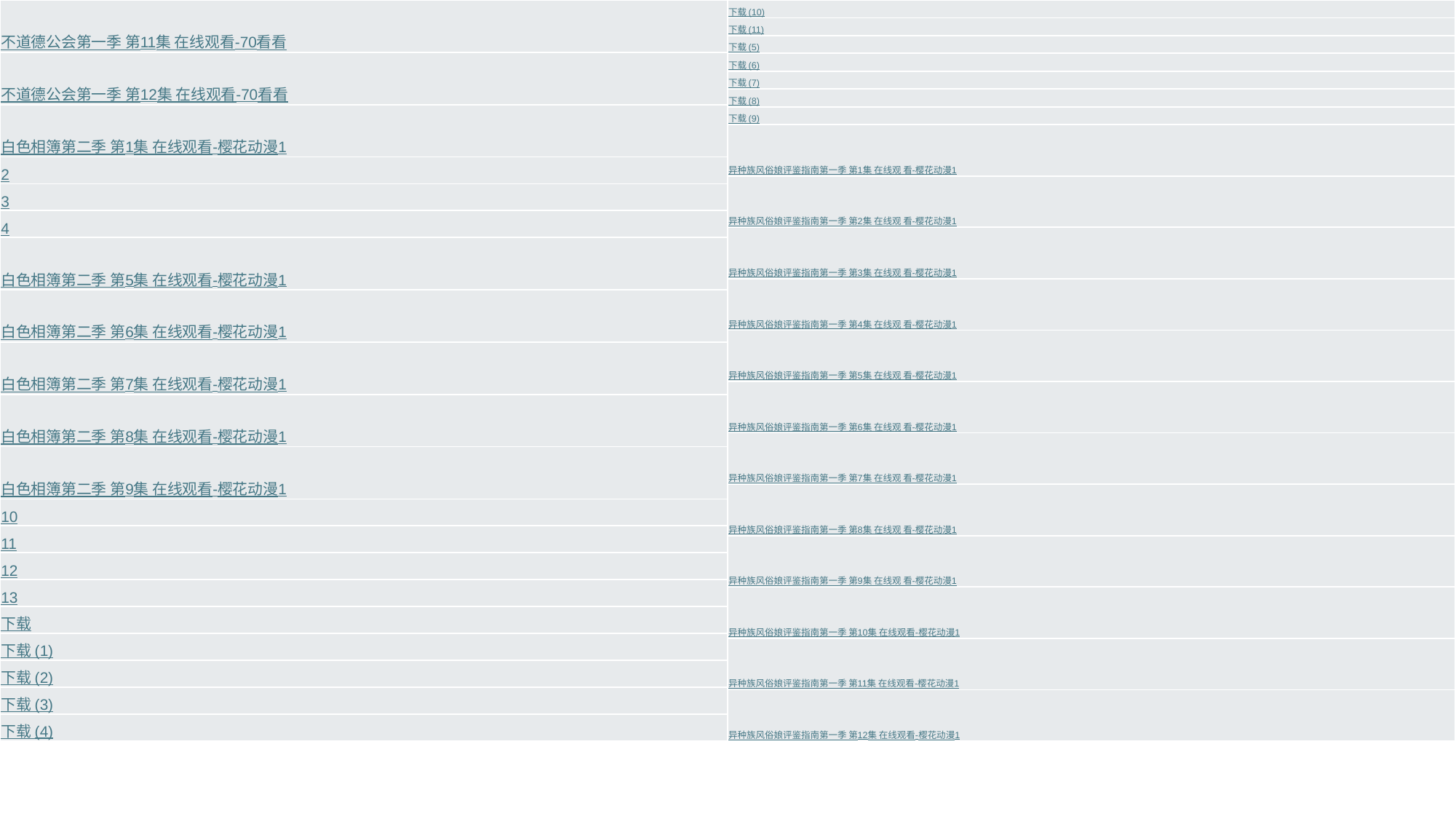

| 不道德公会第一季 第11集 在线观看-70看看 |
| --- |
| 不道德公会第一季 第12集 在线观看-70看看 |
| 白色相簿第二季 第1集 在线观看-樱花动漫1 |
| 2 |
| 3 |
| 4 |
| 白色相簿第二季 第5集 在线观看-樱花动漫1 |
| 白色相簿第二季 第6集 在线观看-樱花动漫1 |
| 白色相簿第二季 第7集 在线观看-樱花动漫1 |
| 白色相簿第二季 第8集 在线观看-樱花动漫1 |
| 白色相簿第二季 第9集 在线观看-樱花动漫1 |
| 10 |
| 11 |
| 12 |
| 13 |
| 下载 |
| 下载 (1) |
| 下载 (2) |
| 下载 (3) |
| 下载 (4) |
| 下载 (10) |
| --- |
| 下载 (11) |
| 下载 (5) |
| 下载 (6) |
| 下载 (7) |
| 下载 (8) |
| 下载 (9) |
| 异种族风俗娘评鉴指南第一季 第1集 在线观 看-樱花动漫1 |
| 异种族风俗娘评鉴指南第一季 第2集 在线观 看-樱花动漫1 |
| 异种族风俗娘评鉴指南第一季 第3集 在线观 看-樱花动漫1 |
| 异种族风俗娘评鉴指南第一季 第4集 在线观 看-樱花动漫1 |
| 异种族风俗娘评鉴指南第一季 第5集 在线观 看-樱花动漫1 |
| 异种族风俗娘评鉴指南第一季 第6集 在线观 看-樱花动漫1 |
| 异种族风俗娘评鉴指南第一季 第7集 在线观 看-樱花动漫1 |
| 异种族风俗娘评鉴指南第一季 第8集 在线观 看-樱花动漫1 |
| 异种族风俗娘评鉴指南第一季 第9集 在线观 看-樱花动漫1 |
| 异种族风俗娘评鉴指南第一季 第10集 在线观看-樱花动漫1 |
| 异种族风俗娘评鉴指南第一季 第11集 在线观看-樱花动漫1 |
| 异种族风俗娘评鉴指南第一季 第12集 在线观看-樱花动漫1 |